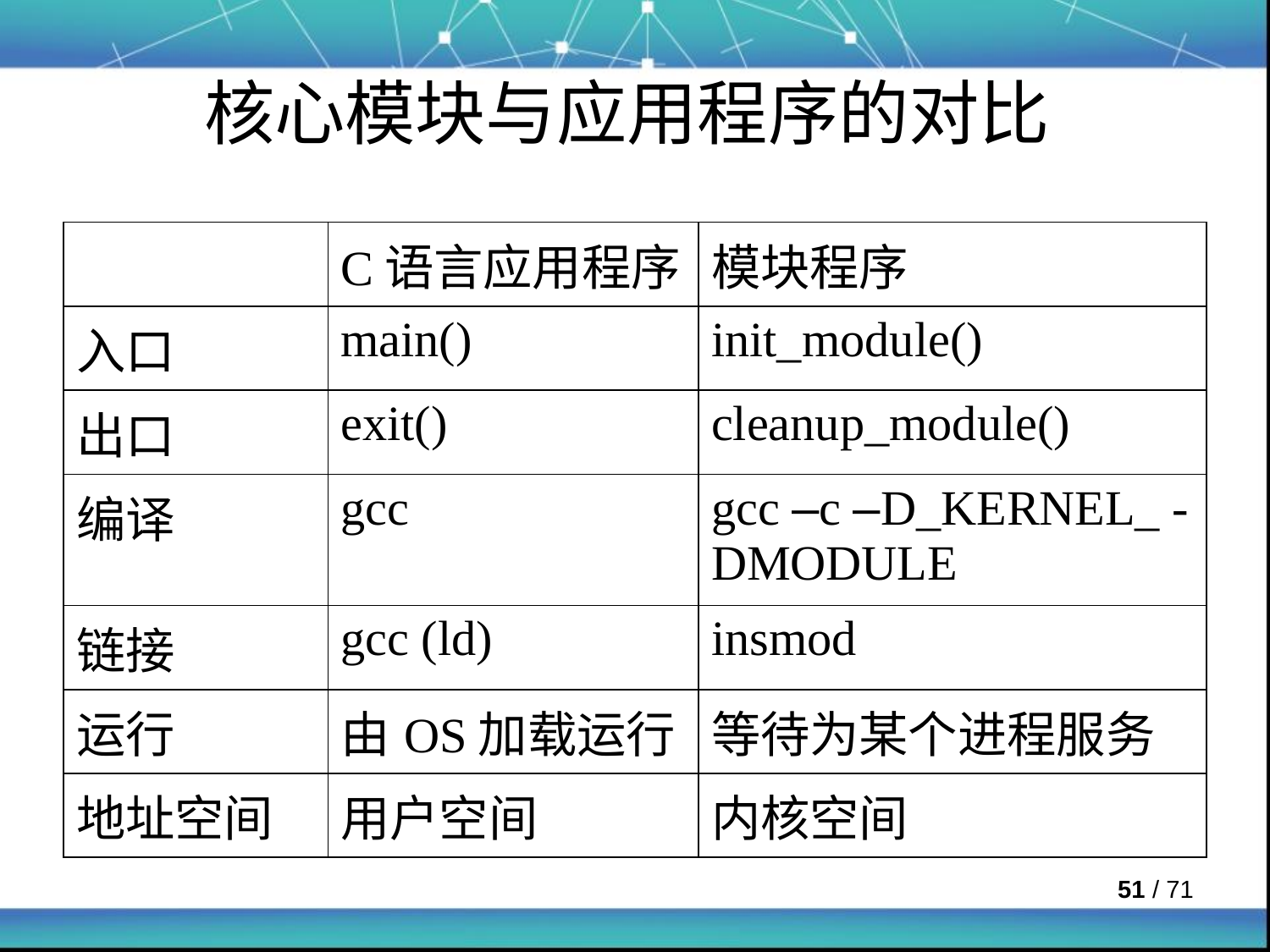

# 核心模块与应用程序的对比
|  | C语言应用程序 | 模块程序 |
| --- | --- | --- |
| 入口 | main() | init\_module() |
| 出口 | exit() | cleanup\_module() |
| 编译 | gcc | gcc –c –D\_KERNEL\_ -DMODULE |
| 链接 | gcc (ld) | insmod |
| 运行 | 由OS加载运行 | 等待为某个进程服务 |
| 地址空间 | 用户空间 | 内核空间 |
51 / 71